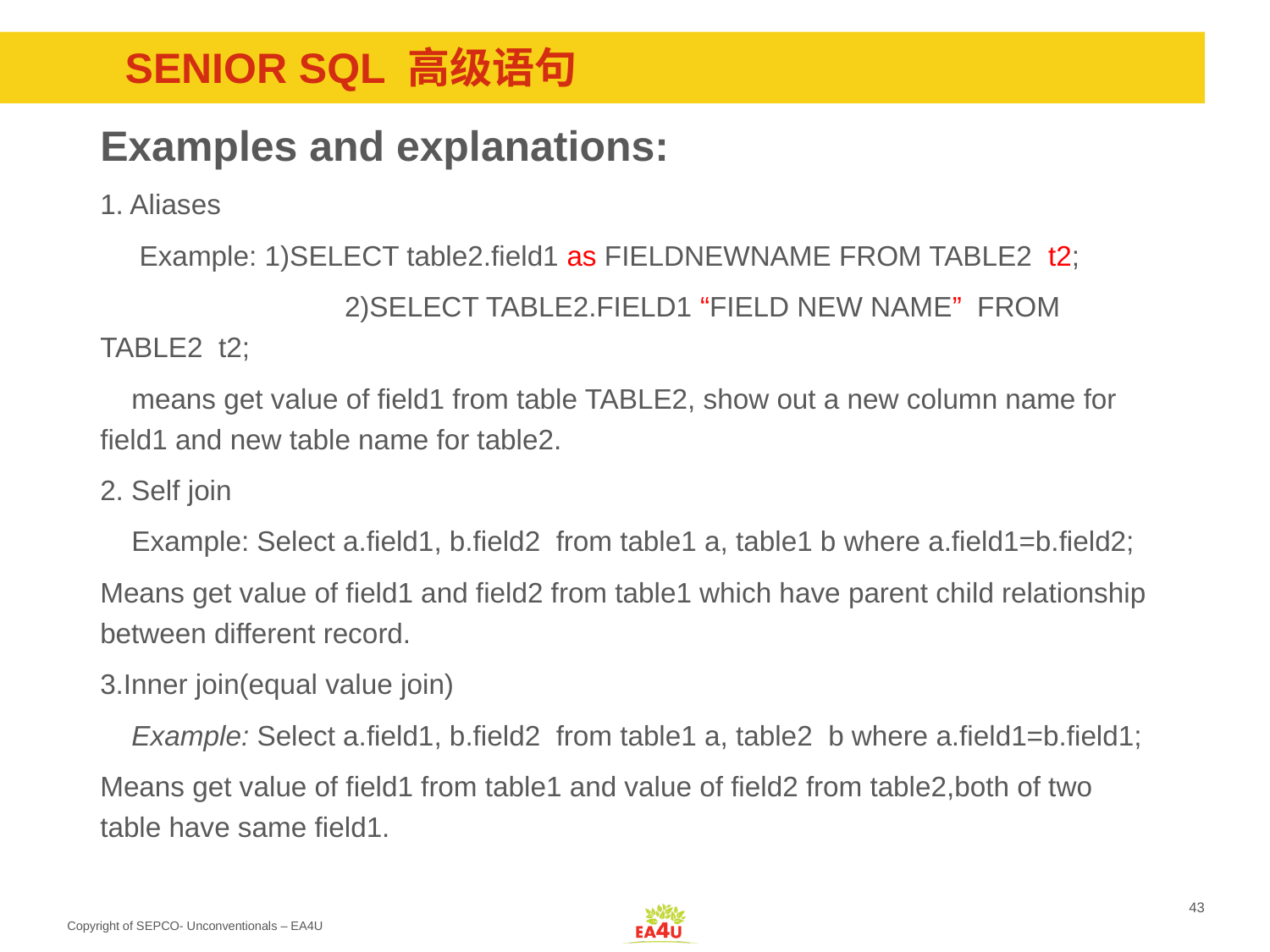

# SENIOR SQL 高级语句
Examples and explanations:
1. Aliases
     Example: 1)SELECT table2.field1 as FIELDNEWNAME FROM TABLE2  t2;
	               2)SELECT TABLE2.FIELD1 “FIELD NEW NAME”  FROM TABLE2  t2;
    means get value of field1 from table TABLE2, show out a new column name for field1 and new table name for table2.
2. Self join
    Example: Select a.field1, b.field2  from table1 a, table1 b where a.field1=b.field2;
Means get value of field1 and field2 from table1 which have parent child relationship between different record.
3.Inner join(equal value join)
    Example: Select a.field1, b.field2  from table1 a, table2  b where a.field1=b.field1;
Means get value of field1 from table1 and value of field2 from table2,both of two table have same field1.

43